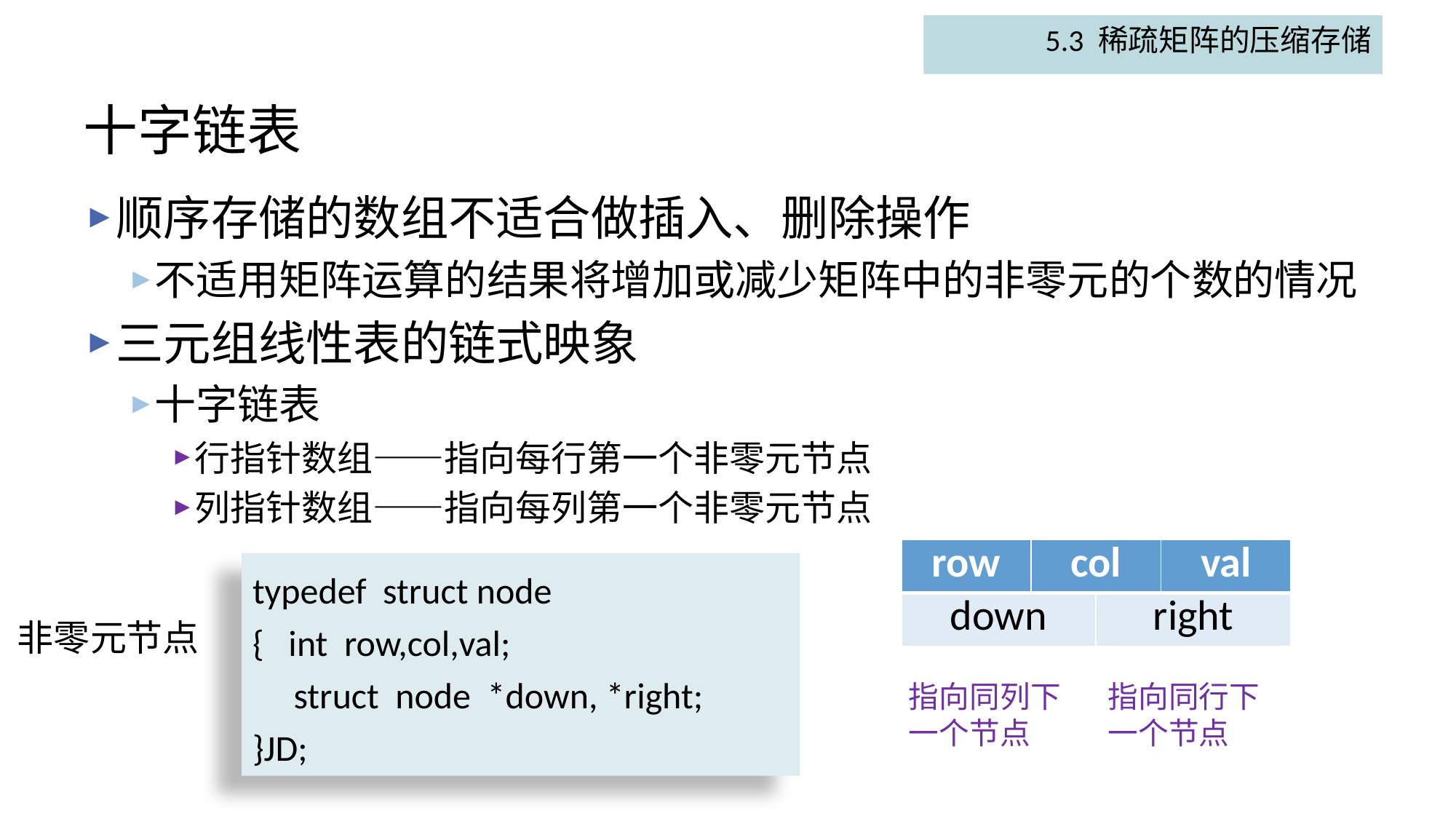

5.3 稀疏矩阵的压缩存储

# 十字链表
顺序存储的数组不适合做插入、删除操作
不适用矩阵运算的结果将增加或减少矩阵中的非零元的个数的情况
三元组线性表的链式映象
十字链表
行指针数组——指向每行第一个非零元节点
列指针数组——指向每列第一个非零元节点
| row | col |  | val |
| --- | --- | --- | --- |
| down |  | right |  |
typedef  struct node
{   int  row,col,val;
     struct  node  *down, *right;
}JD;
非零元节点
指向同列下一个节点
指向同行下一个节点